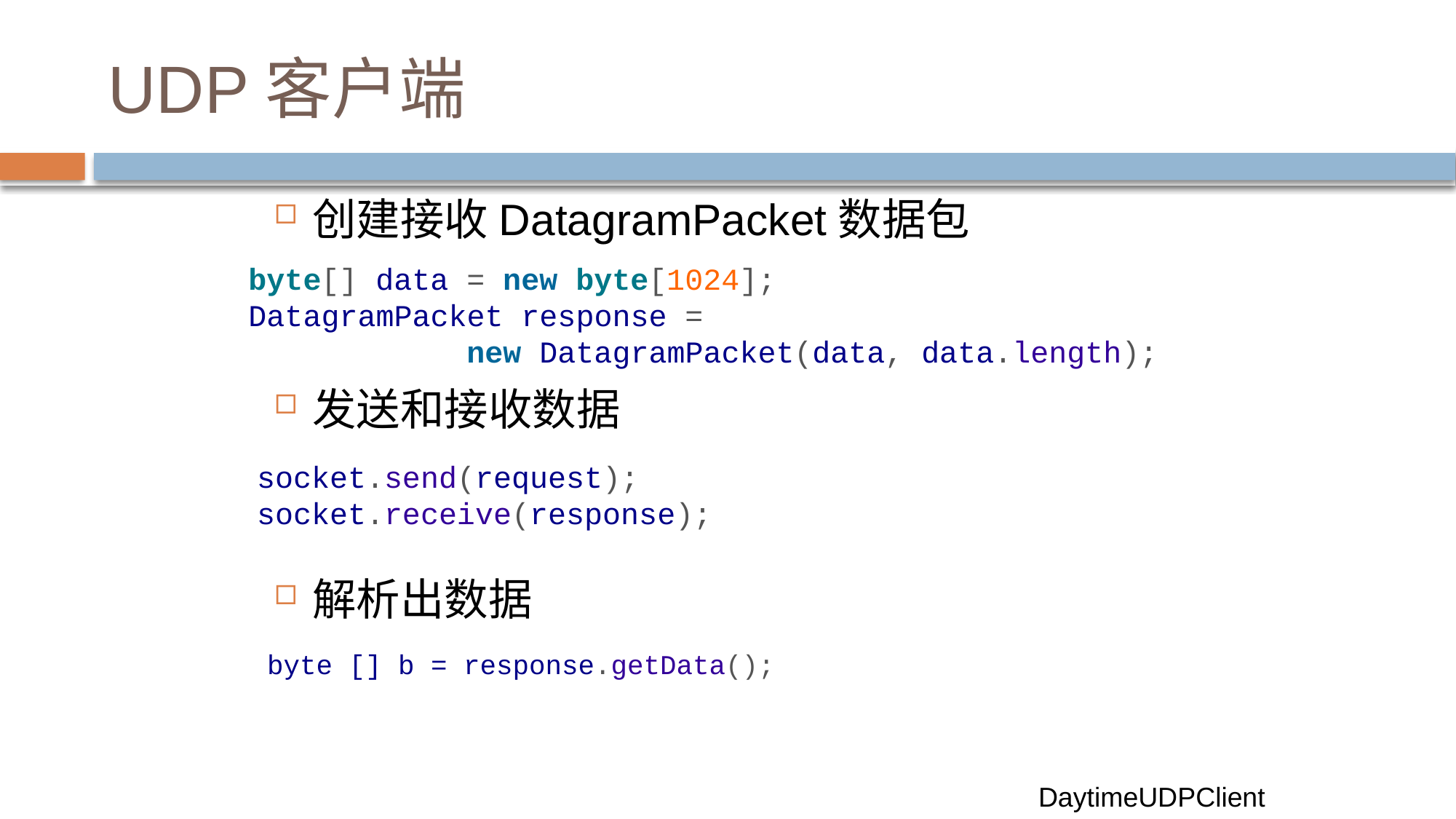

# UDP客户端
创建接收DatagramPacket数据包

发送和接收数据

解析出数据
byte[] data = new byte[1024];
DatagramPacket response =
            new DatagramPacket(data, data.length);
socket.send(request);
socket.receive(response);
byte [] b = response.getData();
DaytimeUDPClient